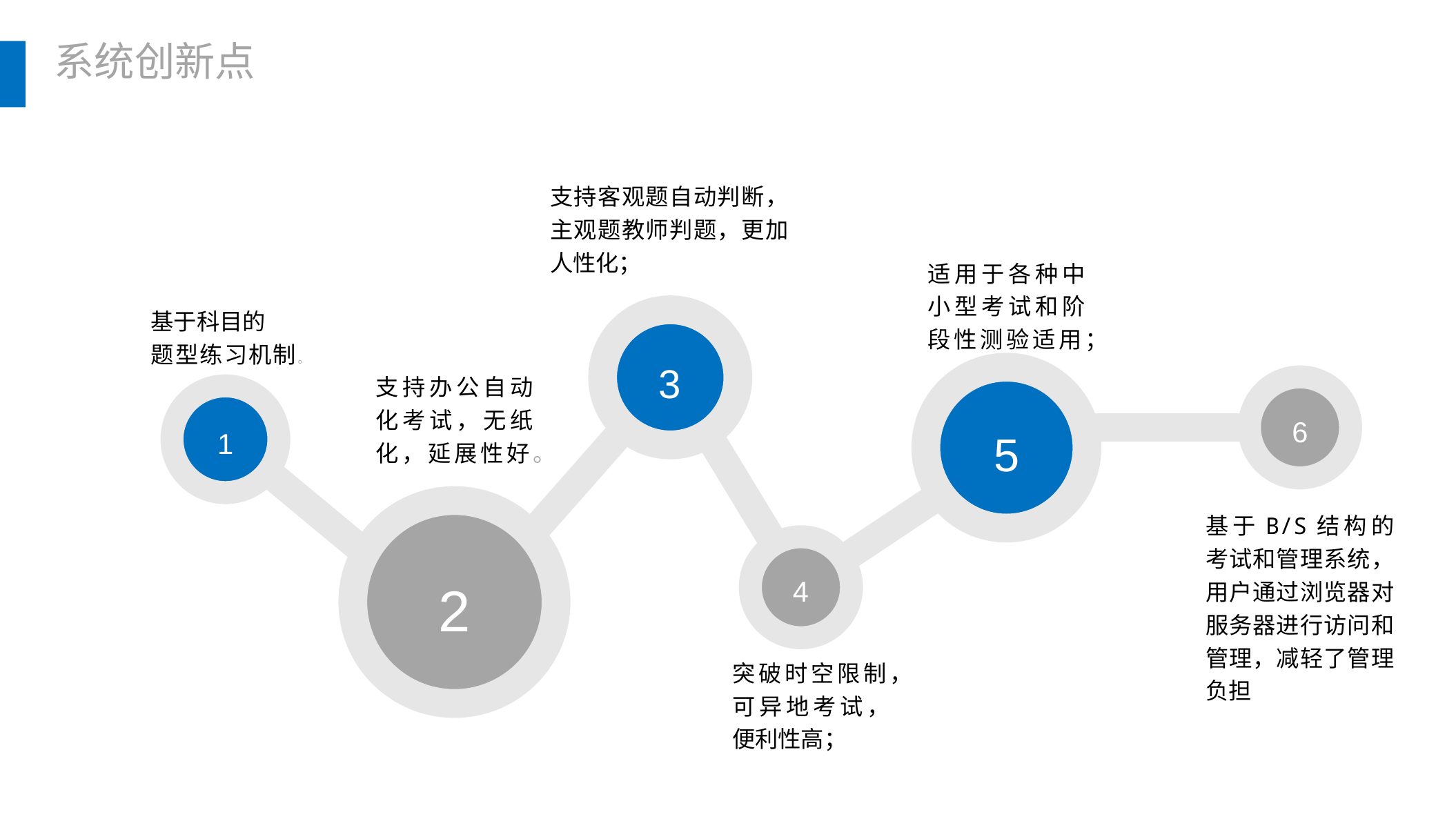

系统创新点

支持客观题自动判断，主观题教师判题，更加人性化；
适用于各种中小型考试和阶段性测验适用；
基于科目的
题型练习机制。
3
支持办公自动化考试，无纸化，延展性好。
5
6
1
2
基于B/S结构的考试和管理系统，用户通过浏览器对服务器进行访问和管理，减轻了管理负担
4
突破时空限制，可异地考试，便利性高；